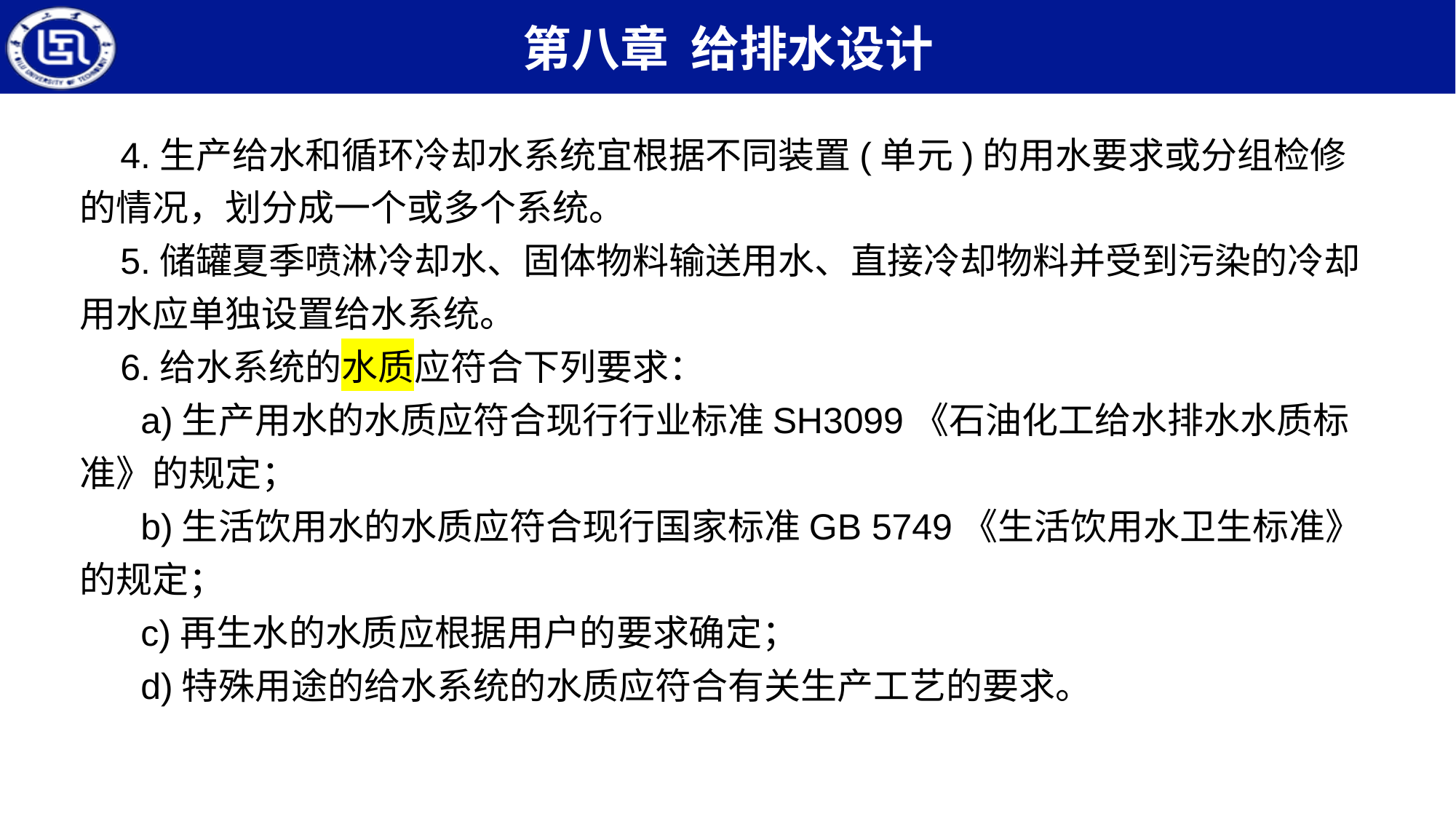

4.生产给水和循环冷却水系统宜根据不同装置(单元)的用水要求或分组检修的情况，划分成一个或多个系统。
    5.储罐夏季喷淋冷却水、固体物料输送用水、直接冷却物料并受到污染的冷却用水应单独设置给水系统。
    6.给水系统的水质应符合下列要求：
      a)生产用水的水质应符合现行行业标准SH3099《石油化工给水排水水质标准》的规定；
      b)生活饮用水的水质应符合现行国家标准GB 5749《生活饮用水卫生标准》的规定；
      c)再生水的水质应根据用户的要求确定；
      d)特殊用途的给水系统的水质应符合有关生产工艺的要求。